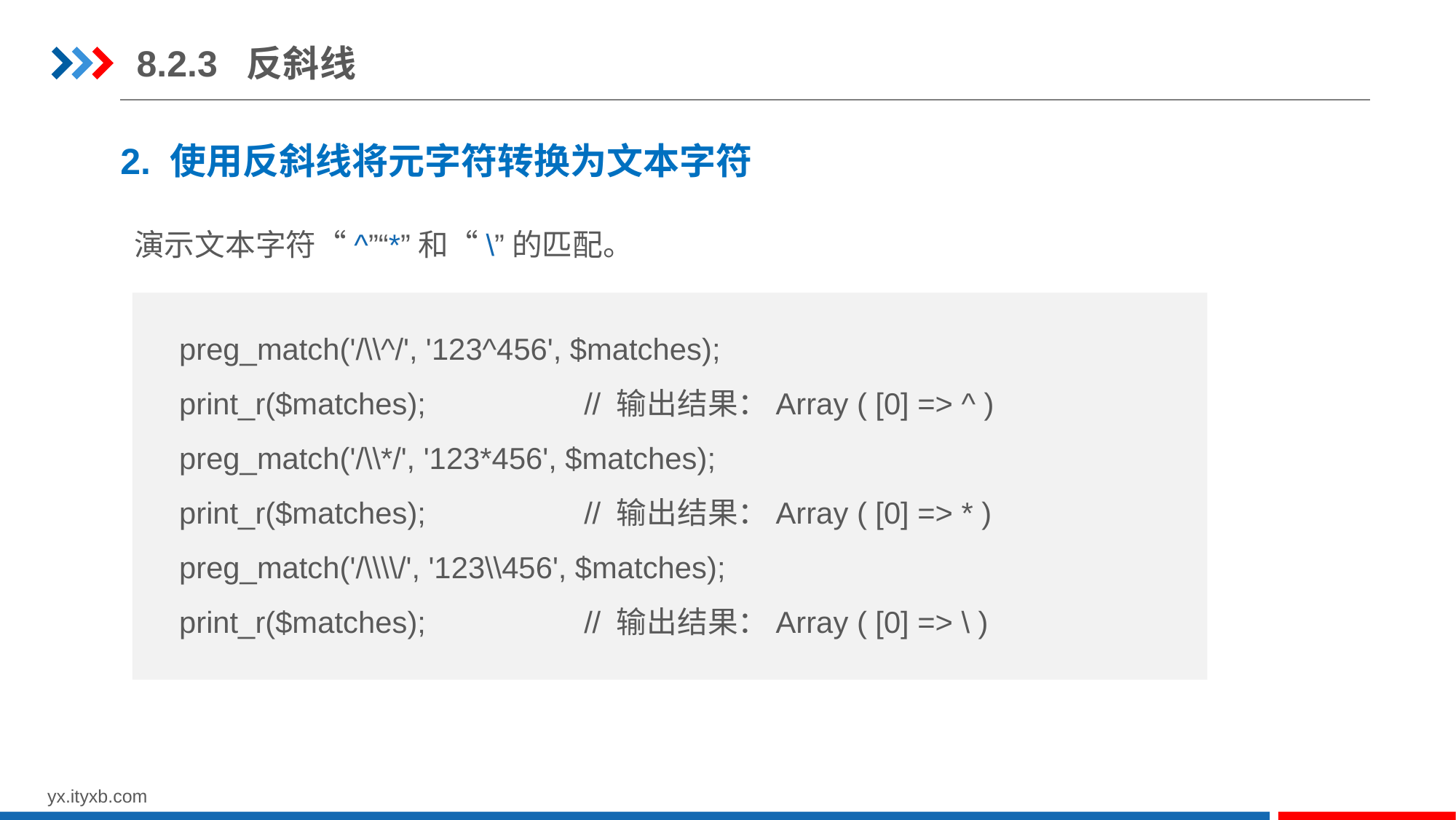

8.2.3  反斜线
2. 使用反斜线将元字符转换为文本字符

演示文本字符“^”“*”和“\”的匹配。

preg_match('/\\^/', '123^456', $matches);
print_r($matches);		// 输出结果：Array ( [0] => ^ )
preg_match('/\\*/', '123*456', $matches);
print_r($matches);		// 输出结果：Array ( [0] => * )
preg_match('/\\\\/', '123\\456', $matches);
print_r($matches);		// 输出结果：Array ( [0] => \ )